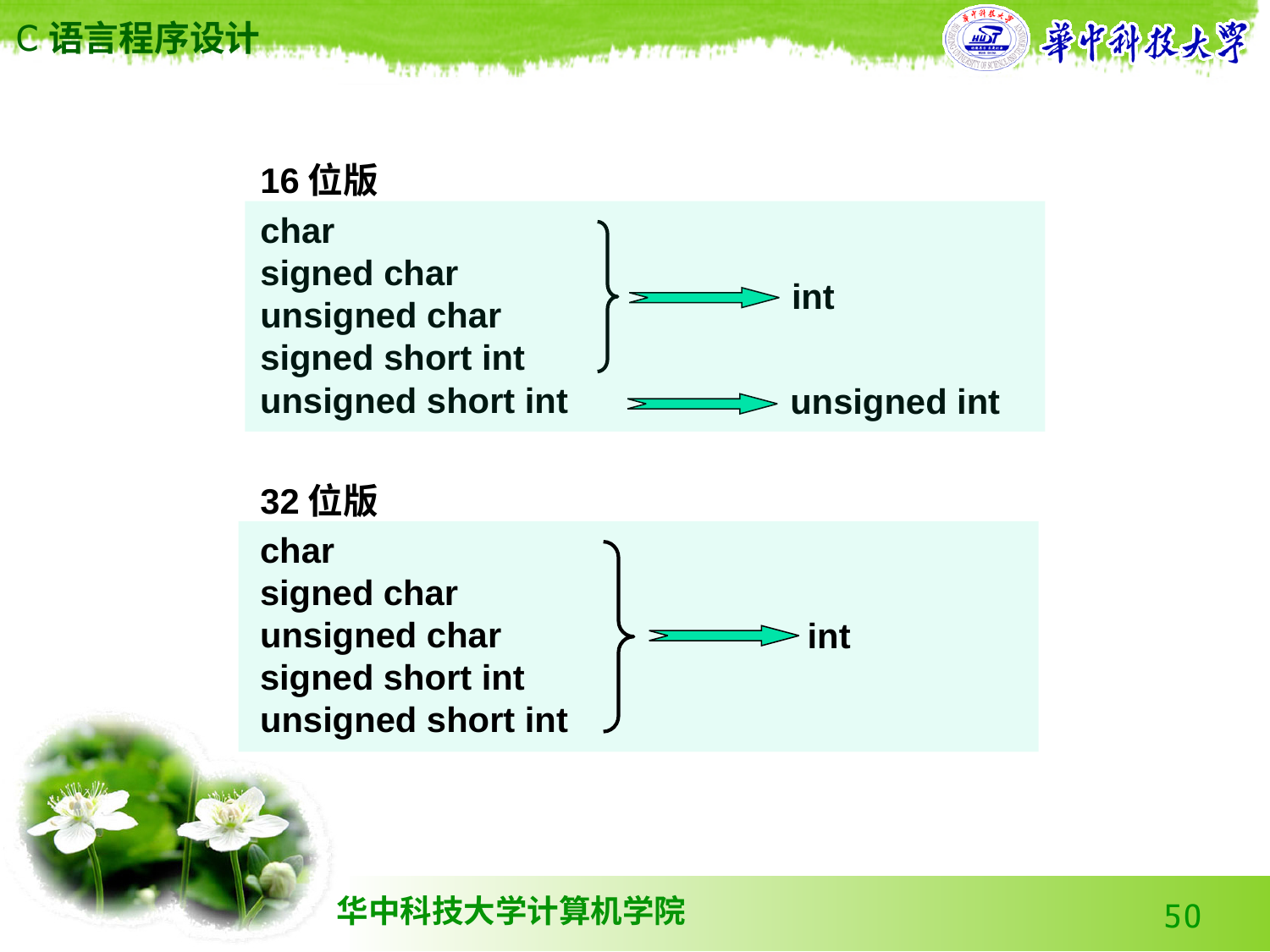

16位版

char
signed char
unsigned char
signed short int

int

unsigned short int
unsigned int

32位版

char
signed char
unsigned char
signed short int
unsigned short int

int

50